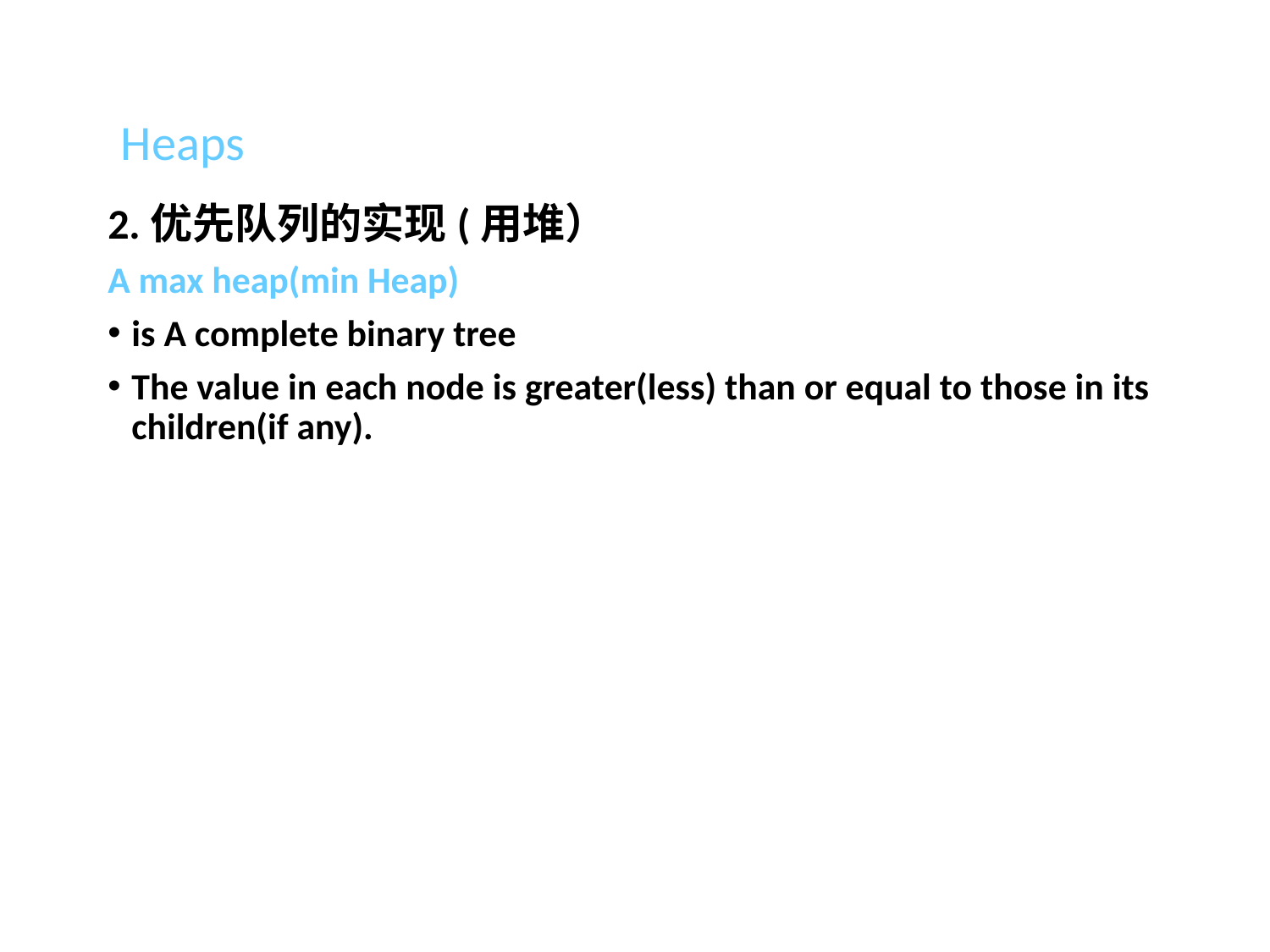

# Heaps
2.优先队列的实现(用堆）
A max heap(min Heap)
is A complete binary tree
The value in each node is greater(less) than or equal to those in its children(if any).